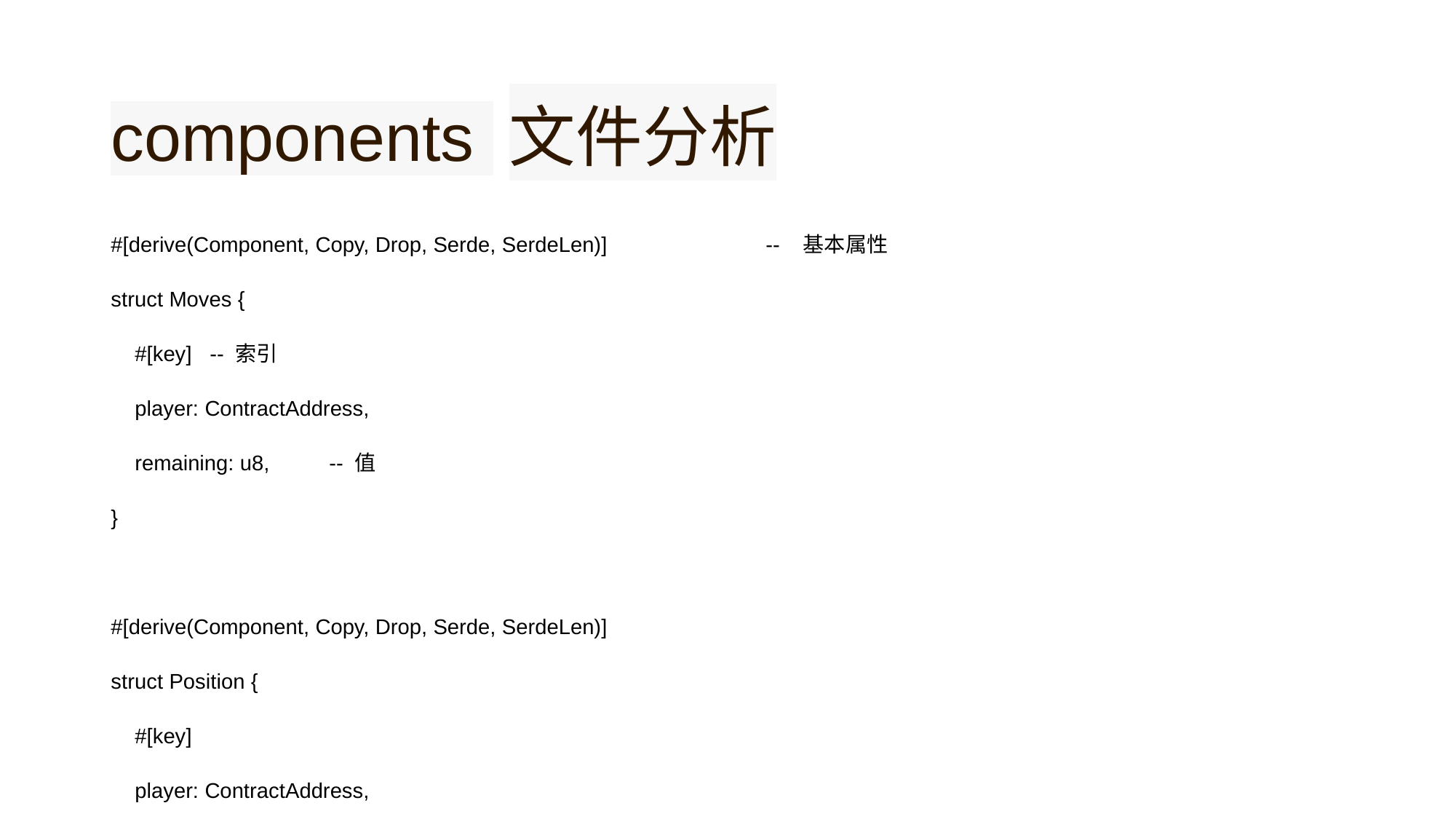

# components 文件分析
#[derive(Component, Copy, Drop, Serde, SerdeLen)]		--   基本属性
struct Moves {
    #[key]   -- 索引
    player: ContractAddress,
    remaining: u8,  	-- 值
}

#[derive(Component, Copy, Drop, Serde, SerdeLen)]
struct Position {
    #[key]
    player: ContractAddress,
    x: u32,
    y: u32
}

...rest of code